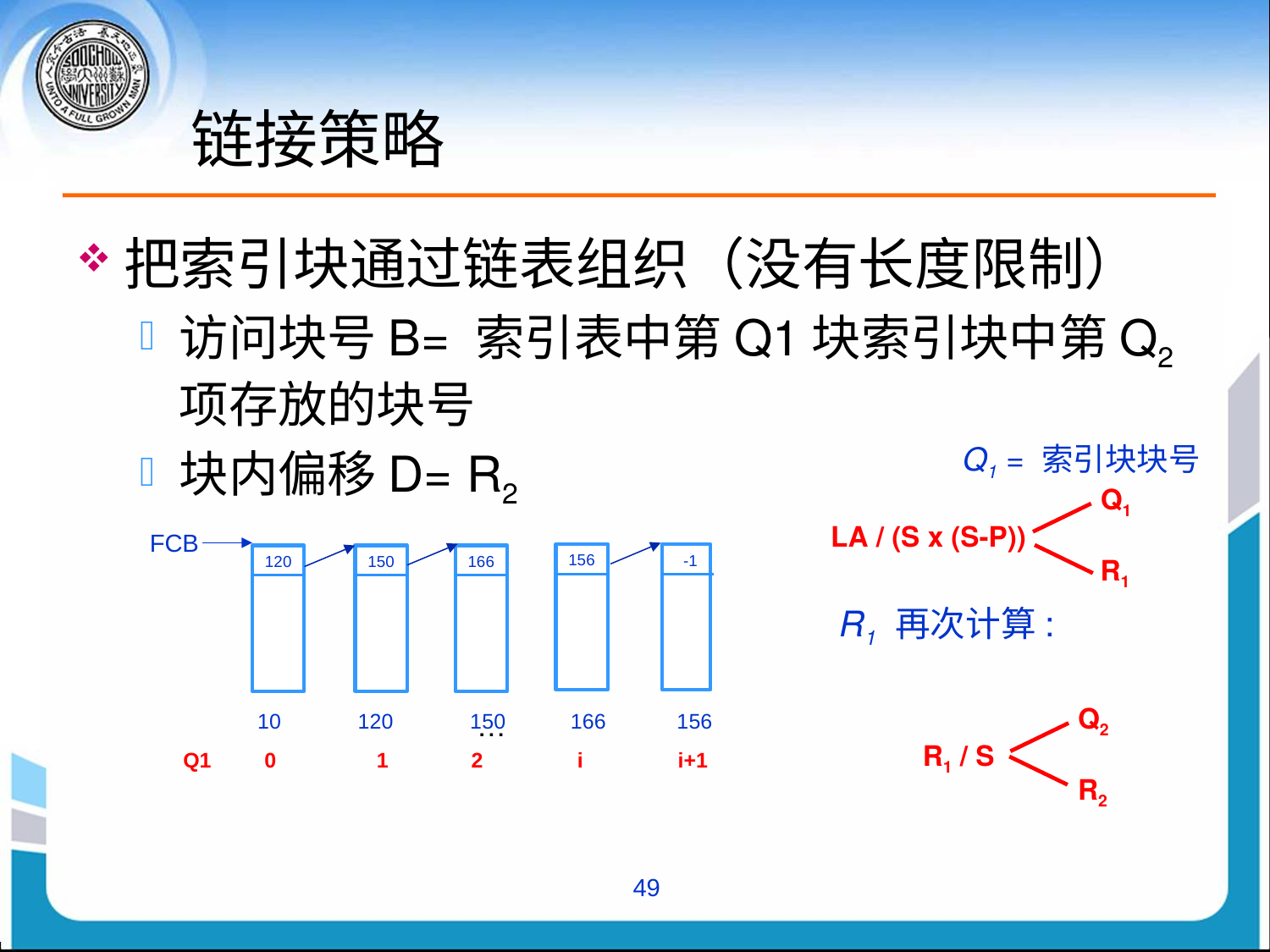

# 链接策略
把索引块通过链表组织（没有长度限制）
访问块号B= 索引表中第Q1块索引块中第Q2项存放的块号
块内偏移D= R2

                                          …

问题：可能需要读入多个索引块

Q1 = 索引块块号
Q1

LA / (S x (S-P))
FCB
156

  -1

120

150

166

R1
R1 再次计算:
Q2
10             120             150           166            156

R1 / S
Q1         0                 1              2                i                i+1

R2
49